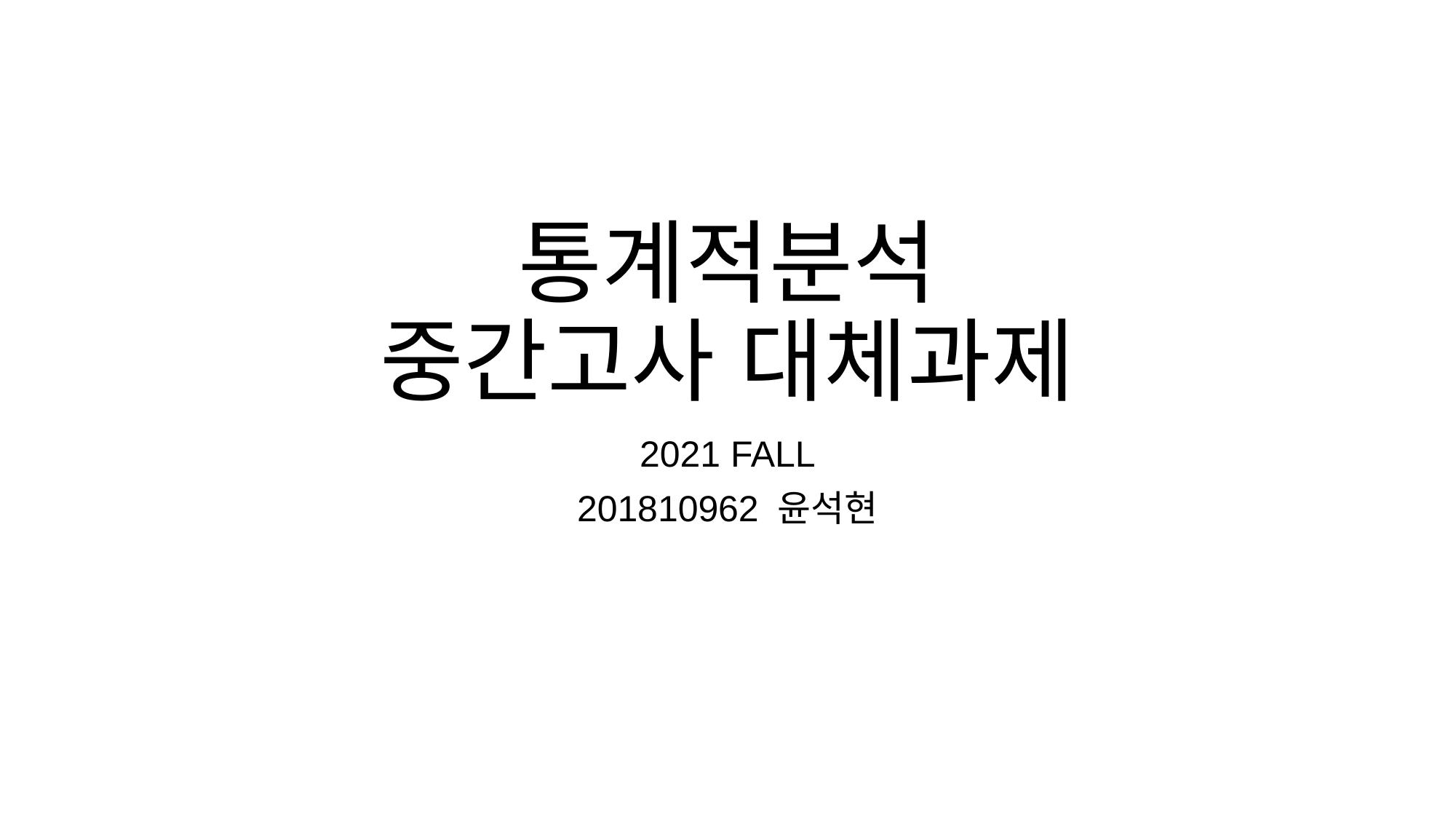

# 통계적분석 중간고사 대체과제
2021 FALL
201810962 윤석현